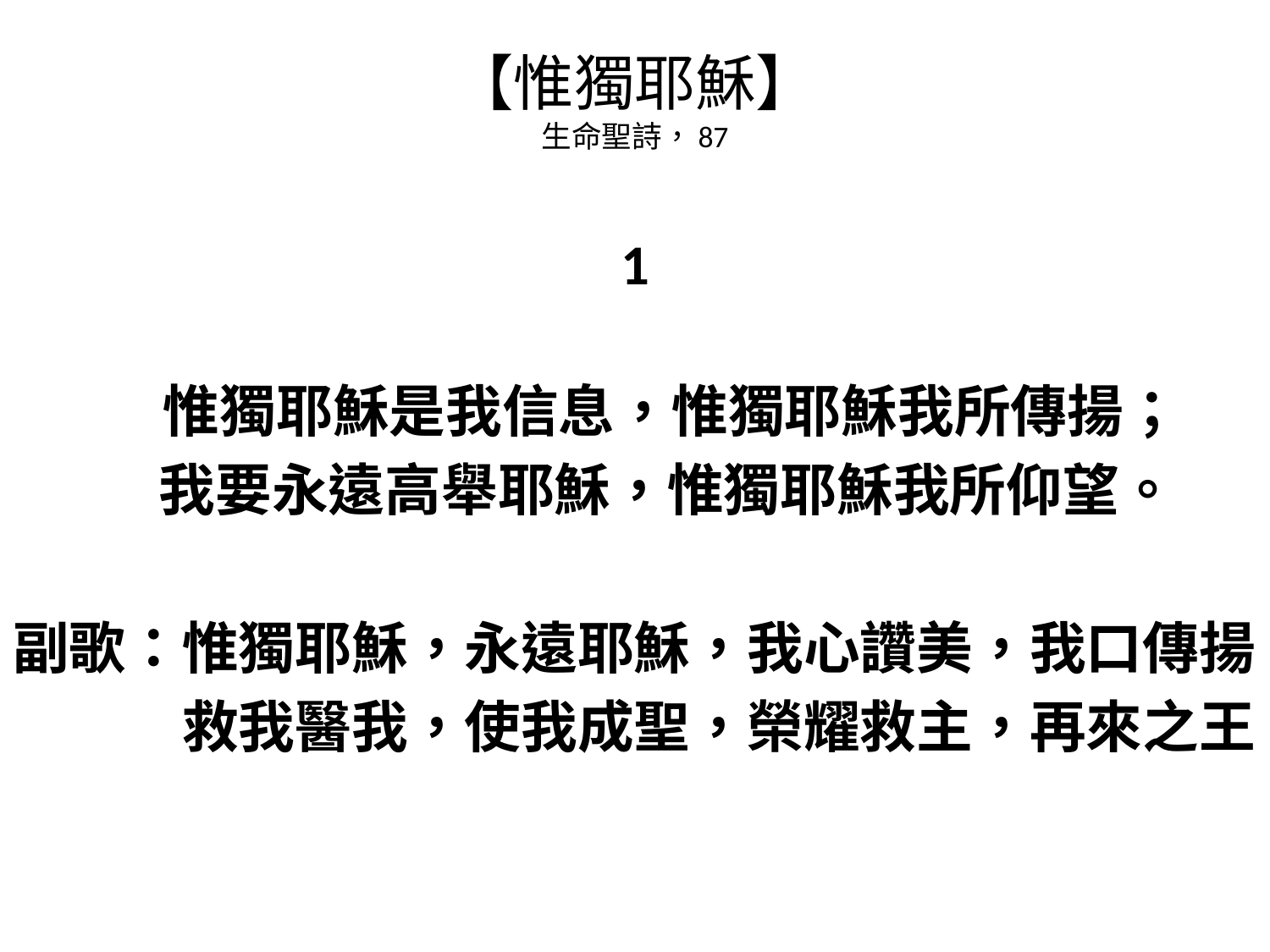

# 【惟獨耶穌】 生命聖詩，87
1
 惟獨耶穌是我信息，惟獨耶穌我所傳揚；
    我要永遠高舉耶穌，惟獨耶穌我所仰望。

副歌：惟獨耶穌，永遠耶穌，我心讚美，我口傳揚，
　　　救我醫我，使我成聖，榮耀救主，再來之王。